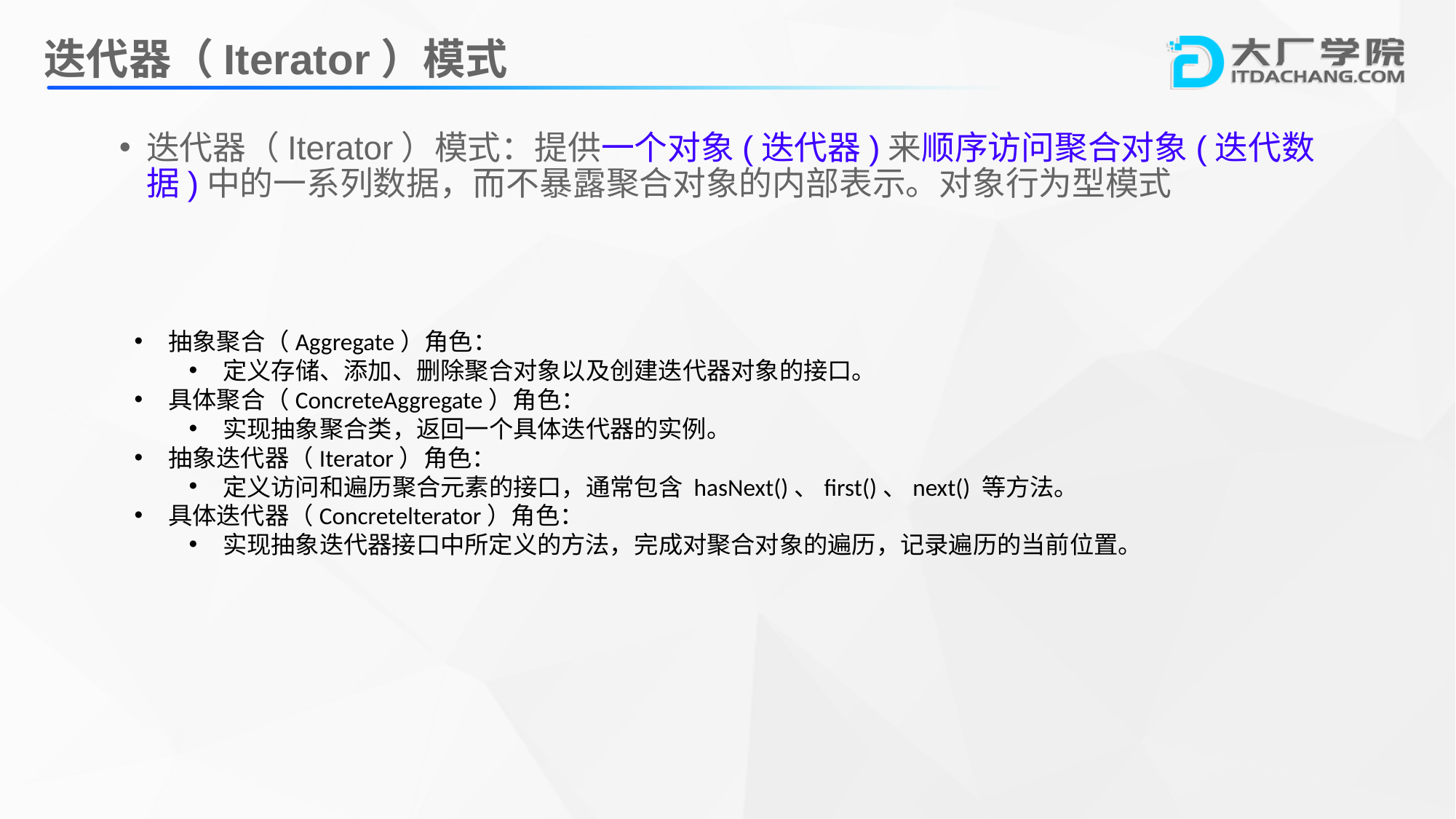

# 迭代器（Iterator）模式
迭代器（Iterator）模式：提供一个对象(迭代器)来顺序访问聚合对象(迭代数据)中的一系列数据，而不暴露聚合对象的内部表示。对象行为型模式
抽象聚合（Aggregate）角色：
定义存储、添加、删除聚合对象以及创建迭代器对象的接口。
具体聚合（ConcreteAggregate）角色：
实现抽象聚合类，返回一个具体迭代器的实例。
抽象迭代器（Iterator）角色：
定义访问和遍历聚合元素的接口，通常包含 hasNext()、first()、next() 等方法。
具体迭代器（Concretelterator）角色：
实现抽象迭代器接口中所定义的方法，完成对聚合对象的遍历，记录遍历的当前位置。